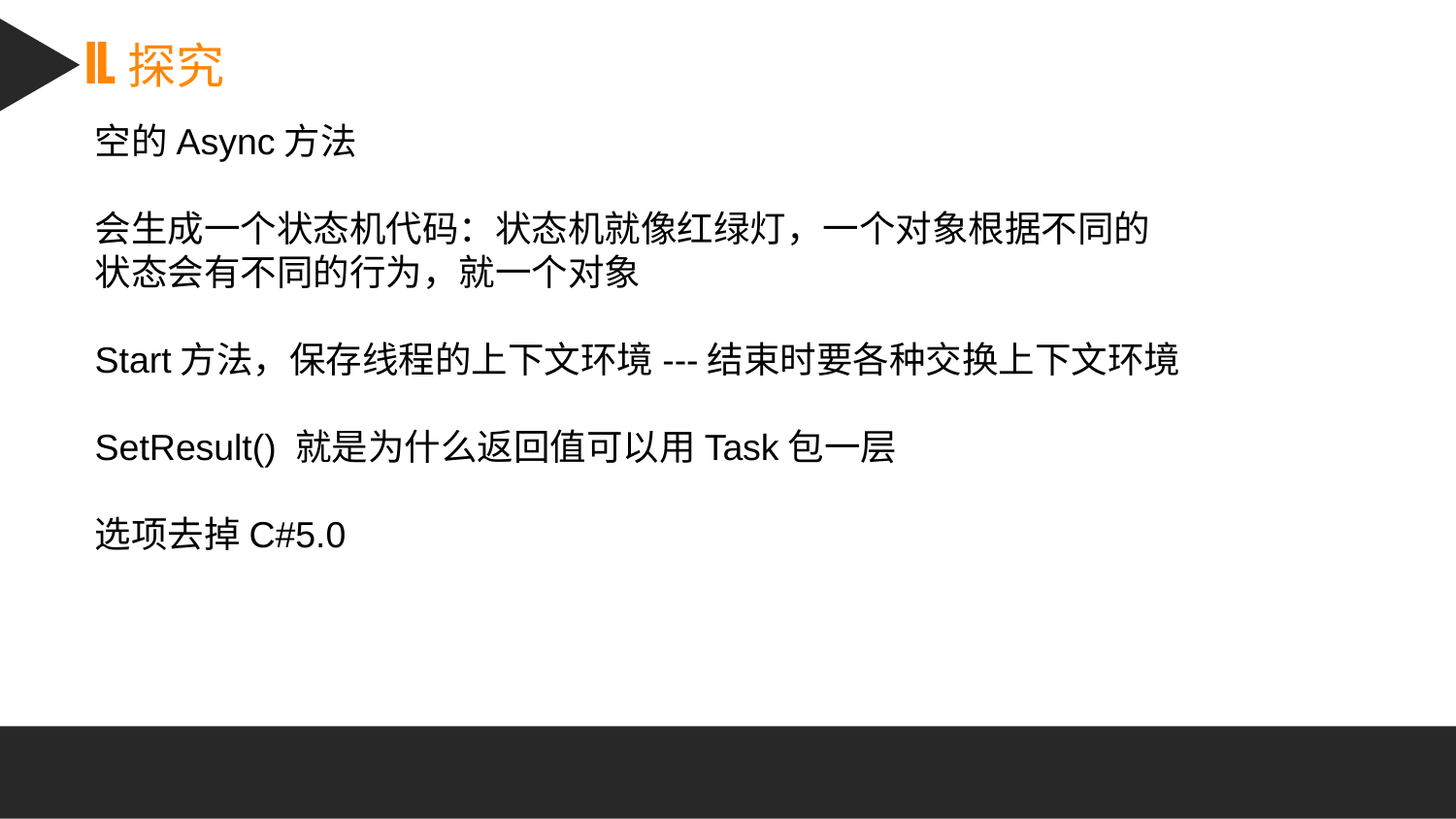

IL探究
空的Async方法

会生成一个状态机代码：状态机就像红绿灯，一个对象根据不同的状态会有不同的行为，就一个对象

Start方法，保存线程的上下文环境---结束时要各种交换上下文环境

SetResult() 就是为什么返回值可以用Task包一层

选项去掉C#5.0